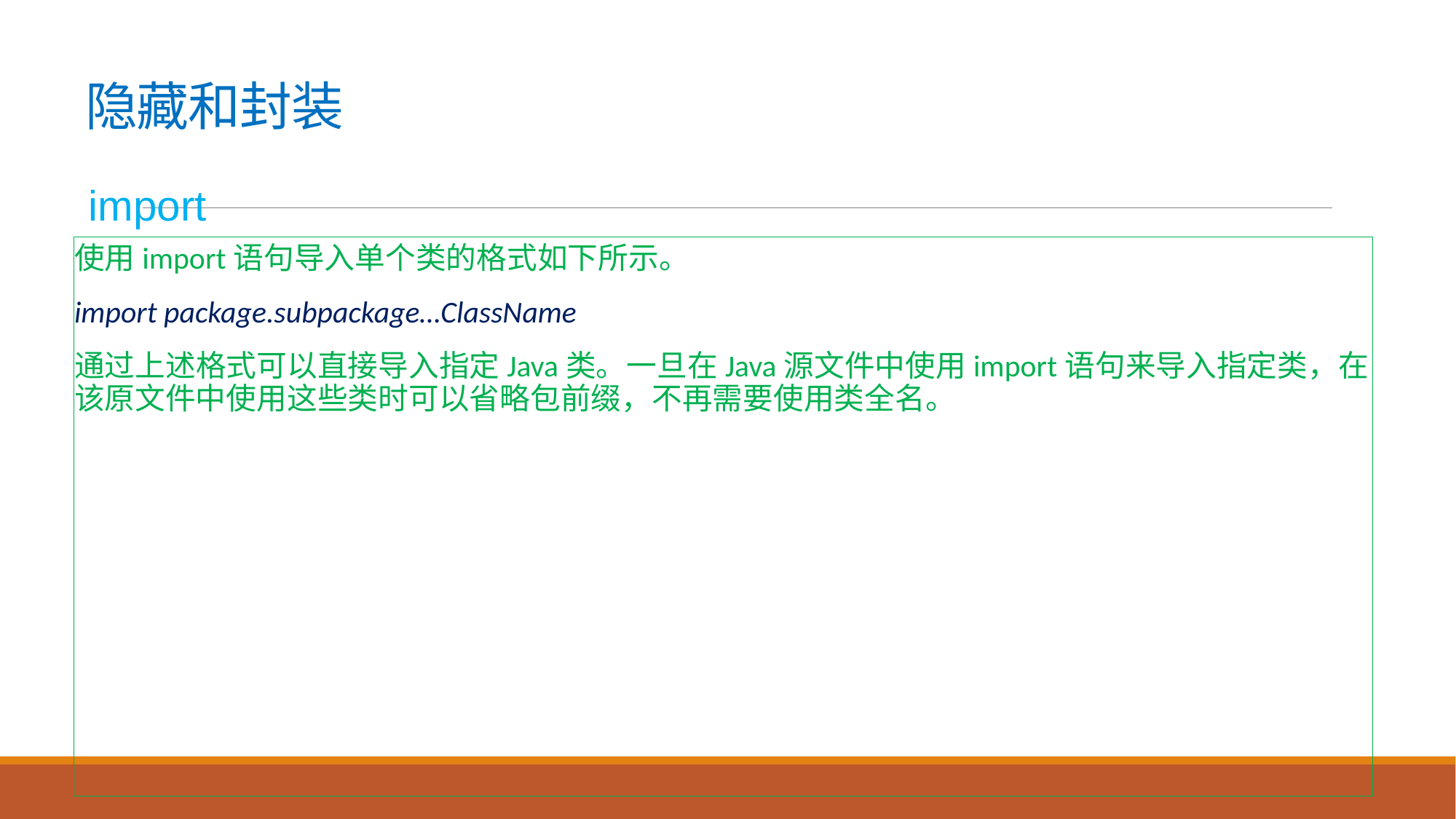

# 隐藏和封装
import
使用import语句导入单个类的格式如下所示。
import package.subpackage…ClassName
通过上述格式可以直接导入指定Java类。一旦在Java源文件中使用import语句来导入指定类，在该原文件中使用这些类时可以省略包前缀，不再需要使用类全名。